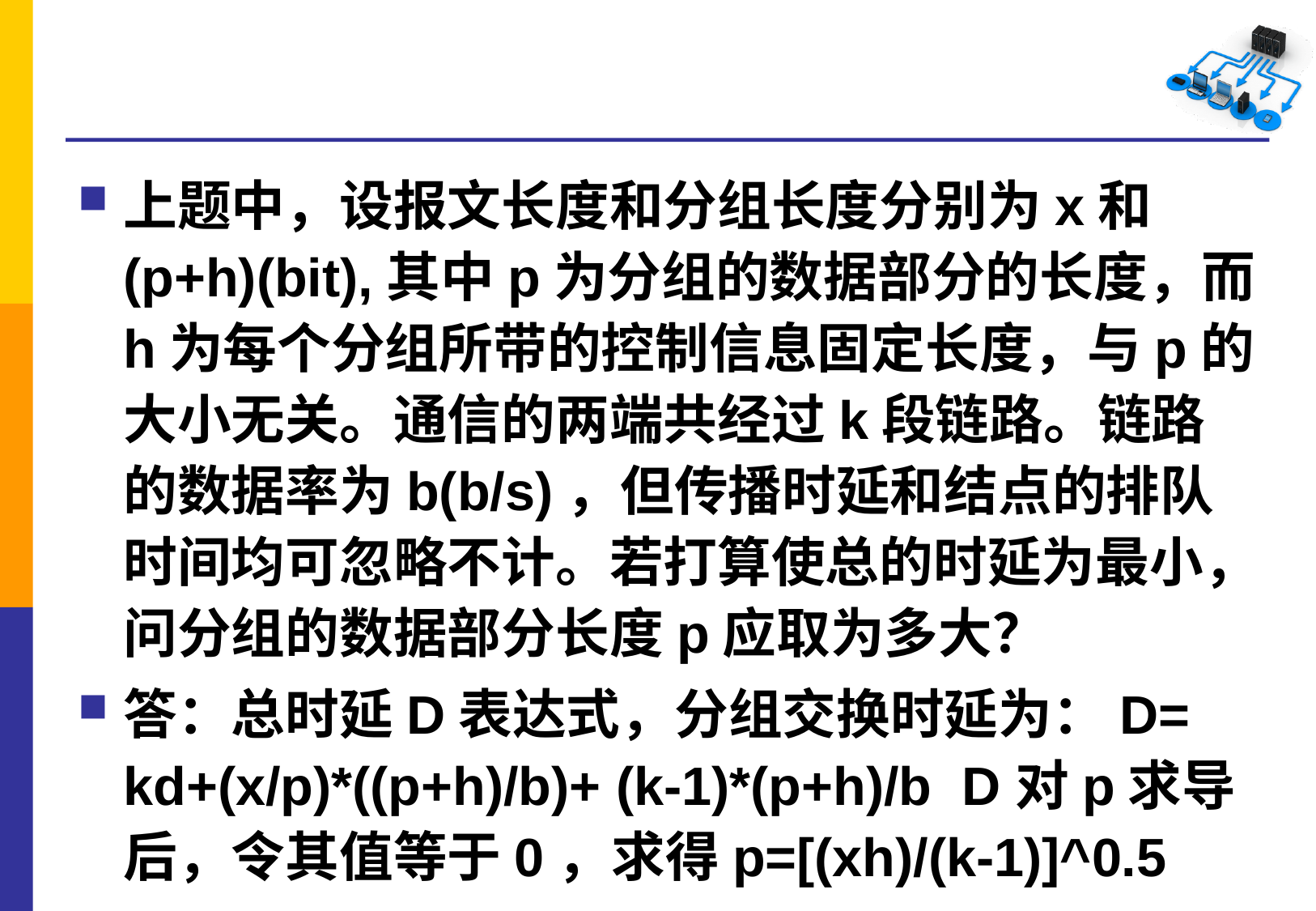

#
上题中，设报文长度和分组长度分别为x和(p+h)(bit),其中p为分组的数据部分的长度，而h为每个分组所带的控制信息固定长度，与p的大小无关。通信的两端共经过k段链路。链路的数据率为b(b/s)，但传播时延和结点的排队时间均可忽略不计。若打算使总的时延为最小，问分组的数据部分长度p应取为多大？
答：总时延D表达式，分组交换时延为：D= kd+(x/p)*((p+h)/b)+ (k-1)*(p+h)/b  D对p求导后，令其值等于0，求得p=[(xh)/(k-1)]^0.5